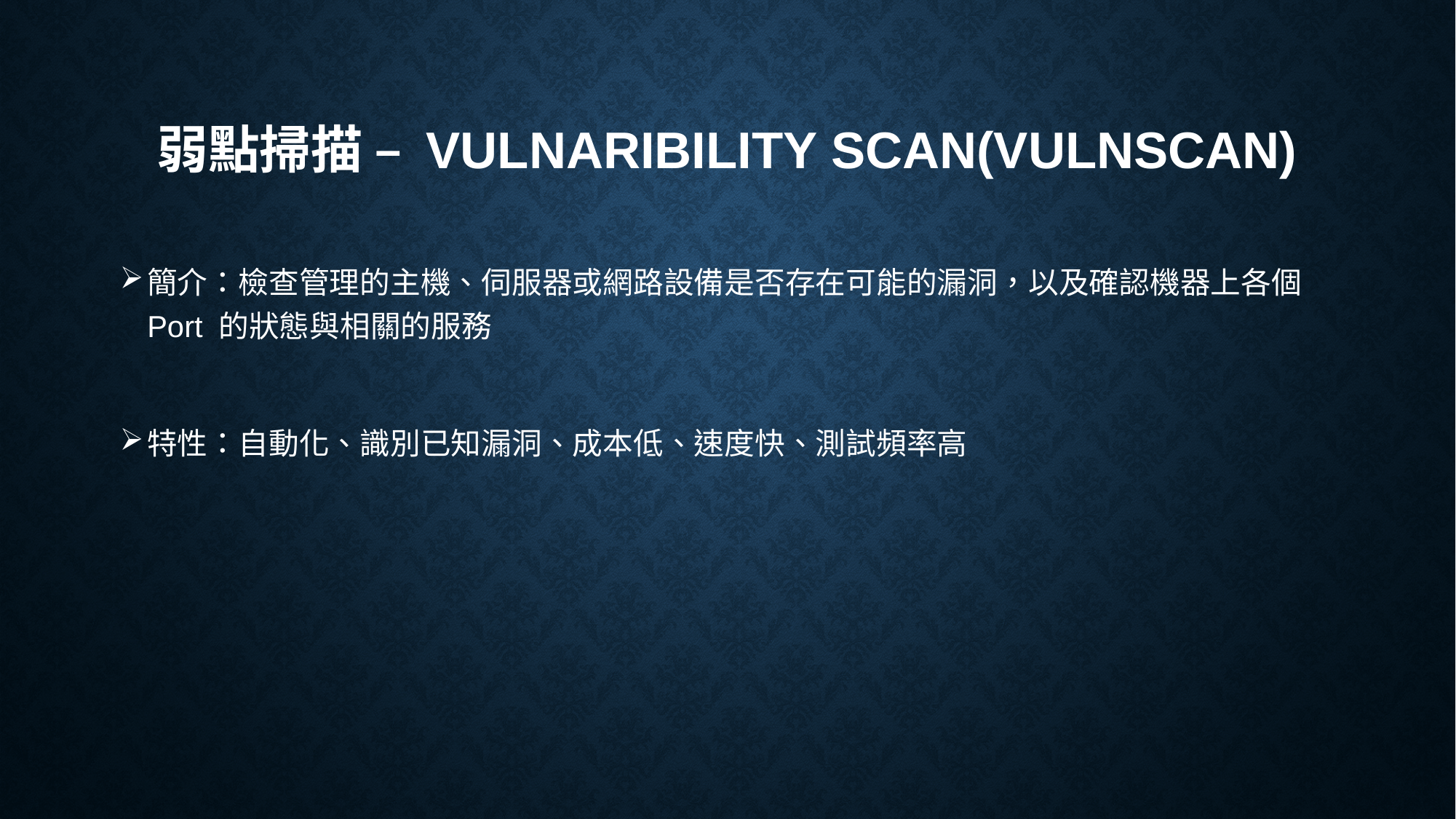

# 弱點掃描 – Vulnaribility Scan(VulnScan)
簡介：檢查管理的主機、伺服器或網路設備是否存在可能的漏洞，以及確認機器上各個 Port 的狀態與相關的服務

特性：自動化、識別已知漏洞、成本低、速度快、測試頻率高